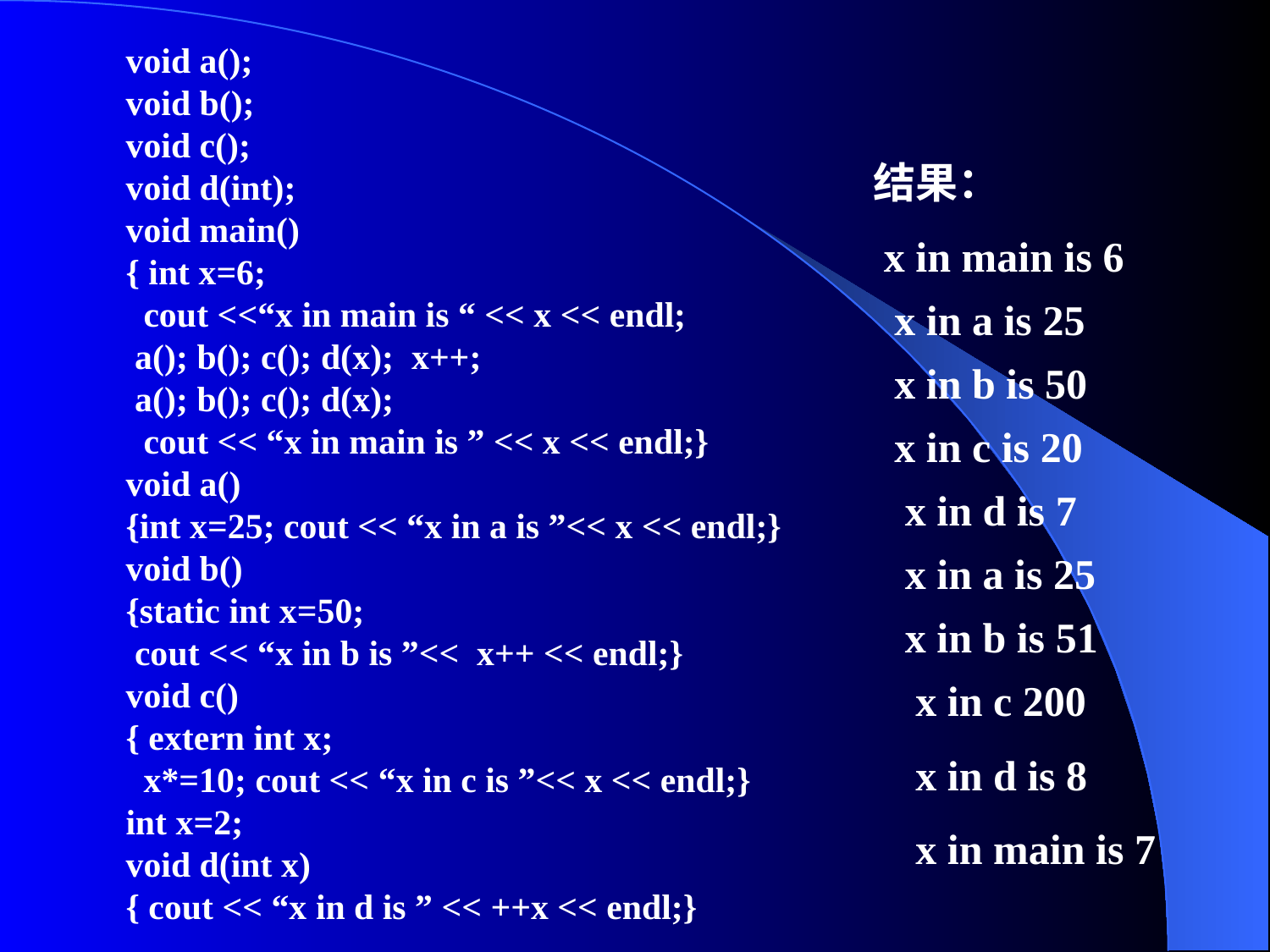

void a();
void b();
void c();
void d(int);
void main()
{ int x=6;
  cout <<“x in main is “ << x << endl;
 a(); b(); c(); d(x);  x++;
 a(); b(); c(); d(x);
  cout << “x in main is ” << x << endl;}
void a()
{int x=25; cout << “x in a is ”<< x << endl;}
void b()
{static int x=50;
 cout << “x in b is ”<<  x++ << endl;}
void c()
{ extern int x;
  x*=10; cout << “x in c is ”<< x << endl;}
int x=2;
void d(int x)
{ cout << “x in d is ” << ++x << endl;}
结果：
x in main is 6
x in a is 25
x in b is 50
x in c is 20
x in d is 7
x in a is 25
x in b is 51
x in c 200
x in d is 8
x in main is 7